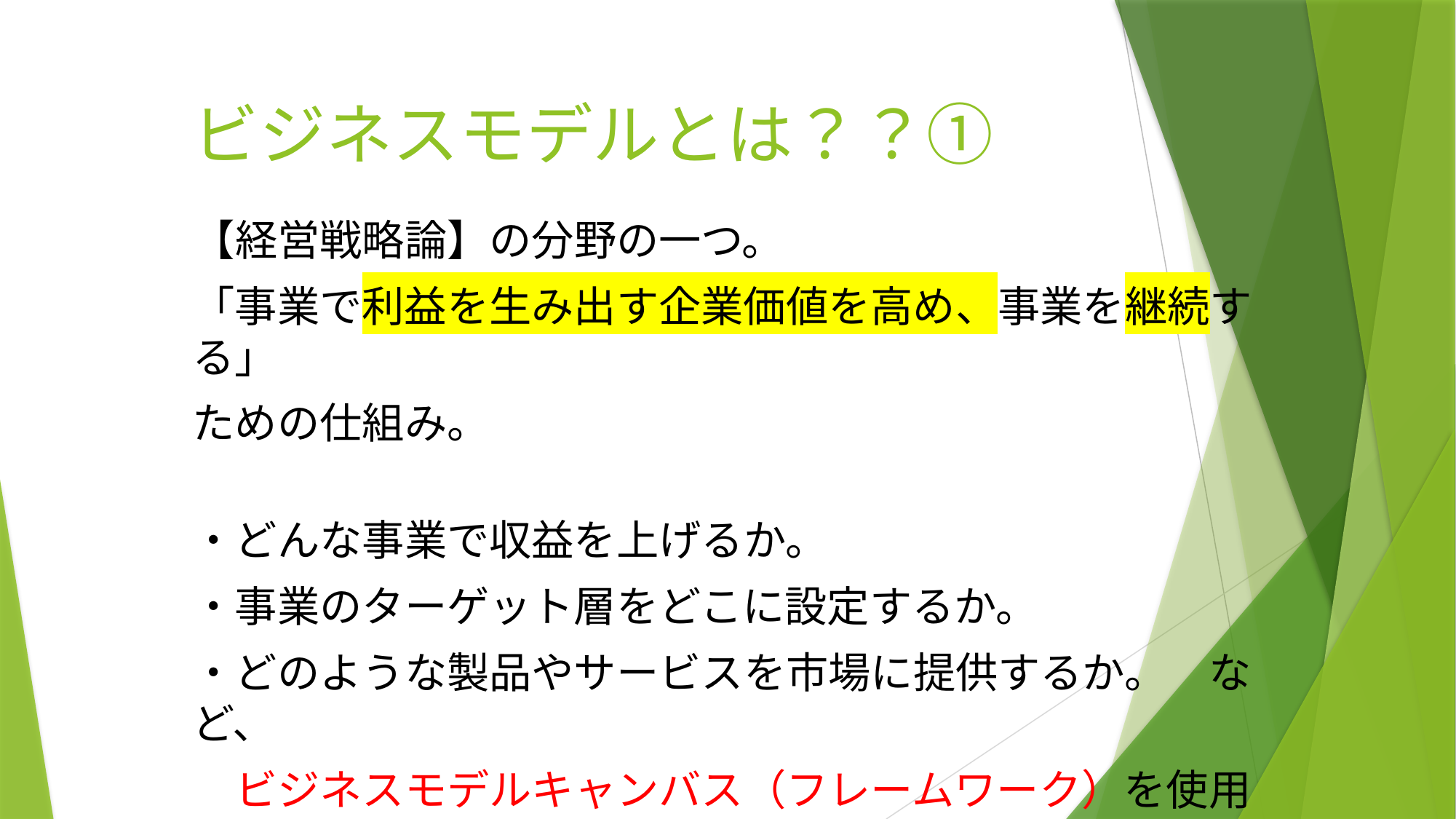

# ビジネスモデルとは？？①
【経営戦略論】の分野の一つ。
「事業で利益を生み出す企業価値を高め、事業を継続する」
ための仕組み。
・どんな事業で収益を上げるか。
・事業のターゲット層をどこに設定するか。
・どのような製品やサービスを市場に提供するか。　など、
　ビジネスモデルキャンバス（フレームワーク）を使用する。